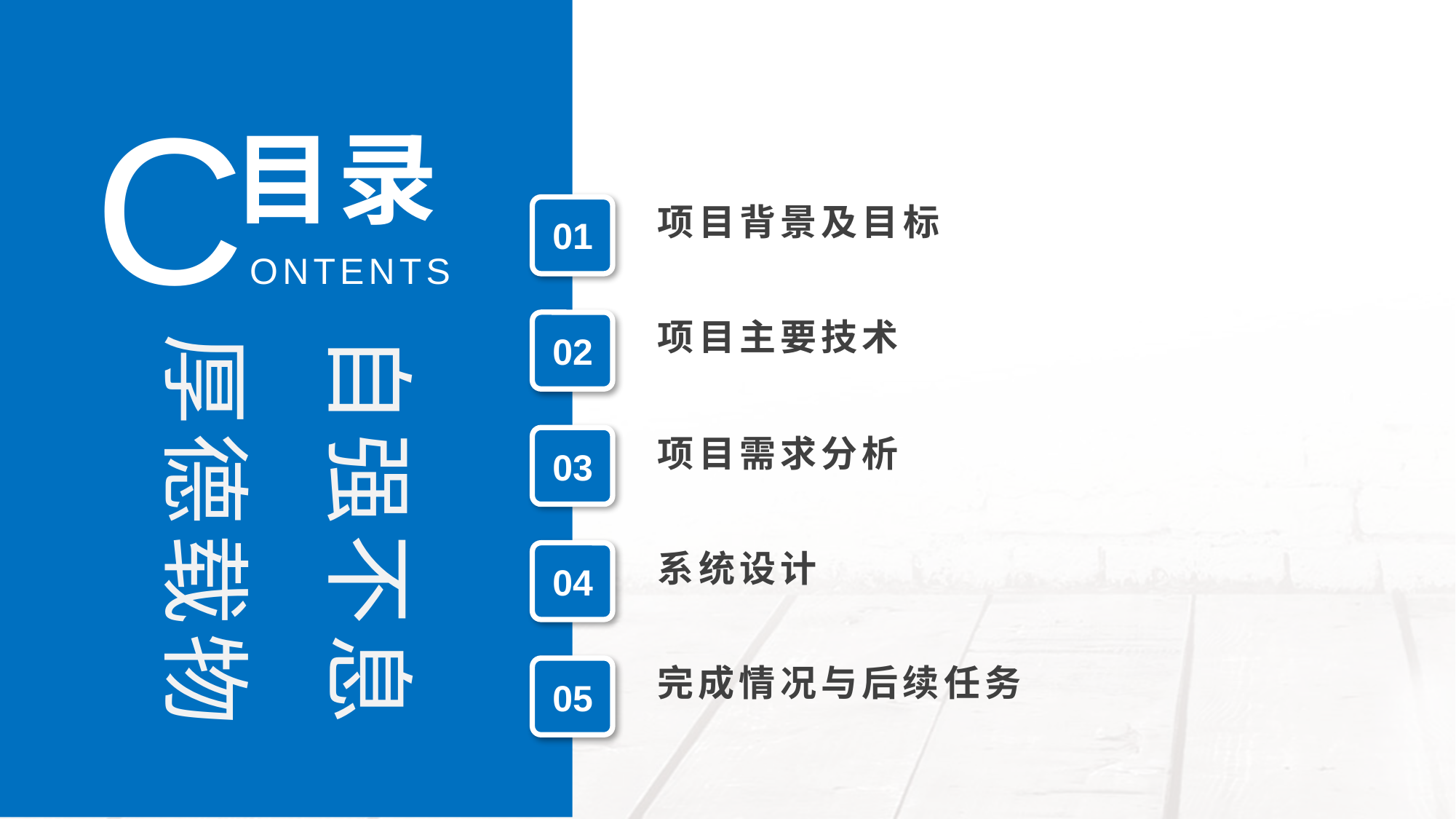

CONTENTS
目录
项目背景及目标

01
项目主要技术

02
自强不息
厚德载物
项目需求分析

03
系统设计

04
完成情况与后续任务

05